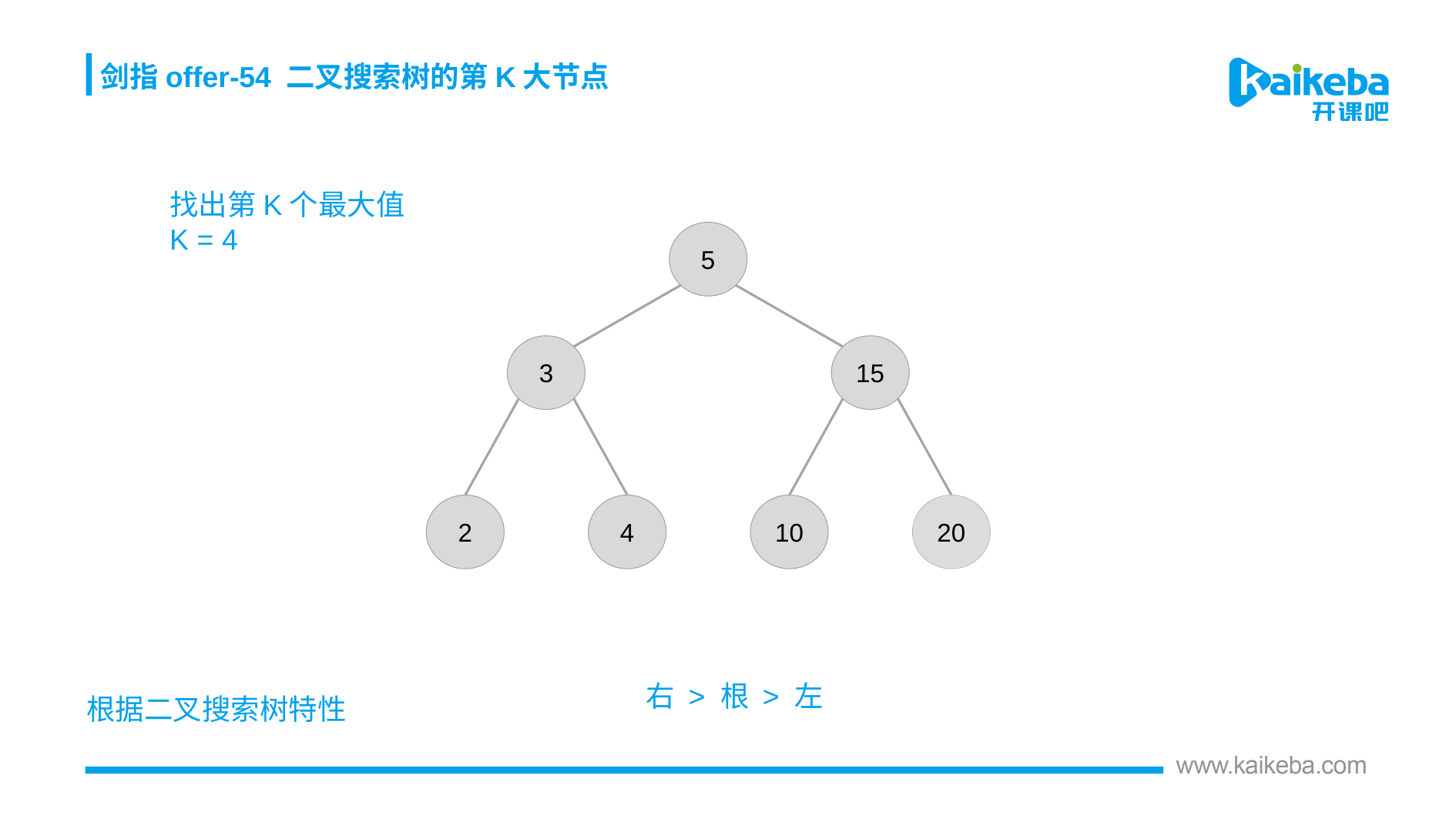

剑指offer-54 二叉搜索树的第K大节点
找出第K个最大值
K = 4
5
3
15
2
4
10
20
右 > 根 > 左
根据二叉搜索树特性